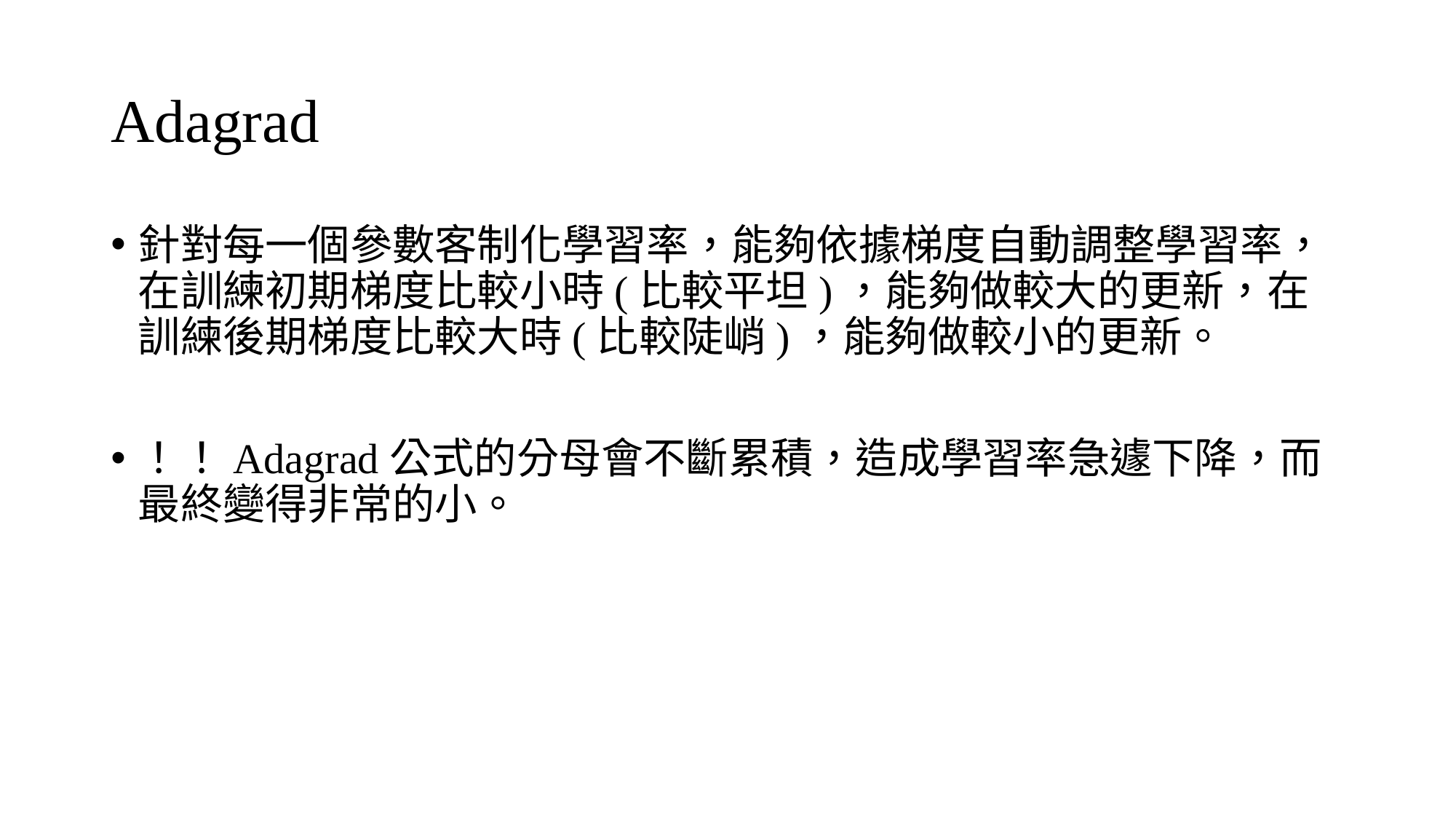

# Adagrad
針對每一個參數客制化學習率，能夠依據梯度自動調整學習率，在訓練初期梯度比較小時(比較平坦)，能夠做較大的更新，在訓練後期梯度比較大時(比較陡峭)，能夠做較小的更新。

！！Adagrad公式的分母會不斷累積，造成學習率急遽下降，而最終變得非常的小。